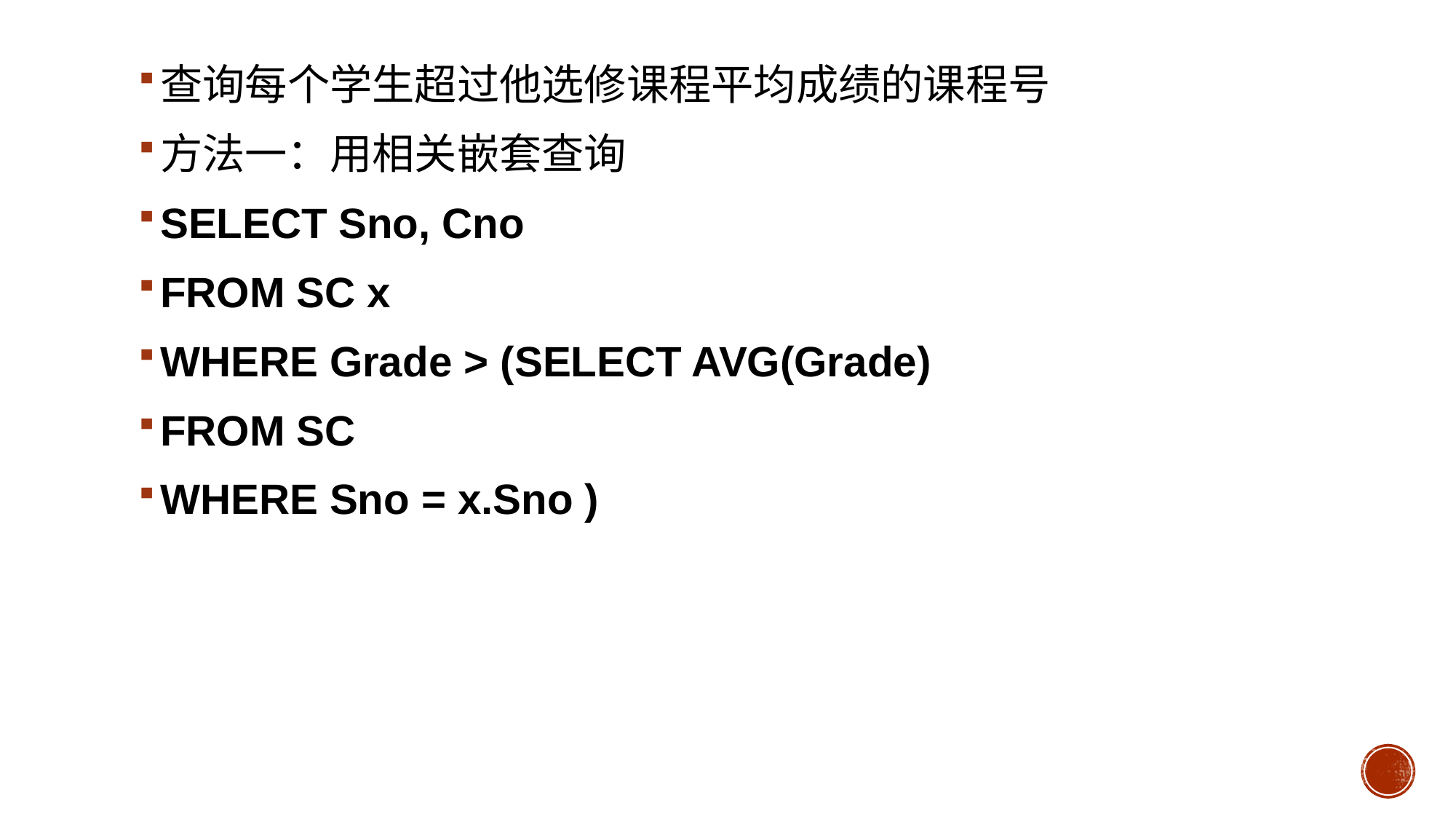

查询每个学生超过他选修课程平均成绩的课程号
方法一：用相关嵌套查询
SELECT Sno, Cno
FROM SC x
WHERE Grade > (SELECT AVG(Grade)
FROM SC
WHERE Sno = x.Sno )
39